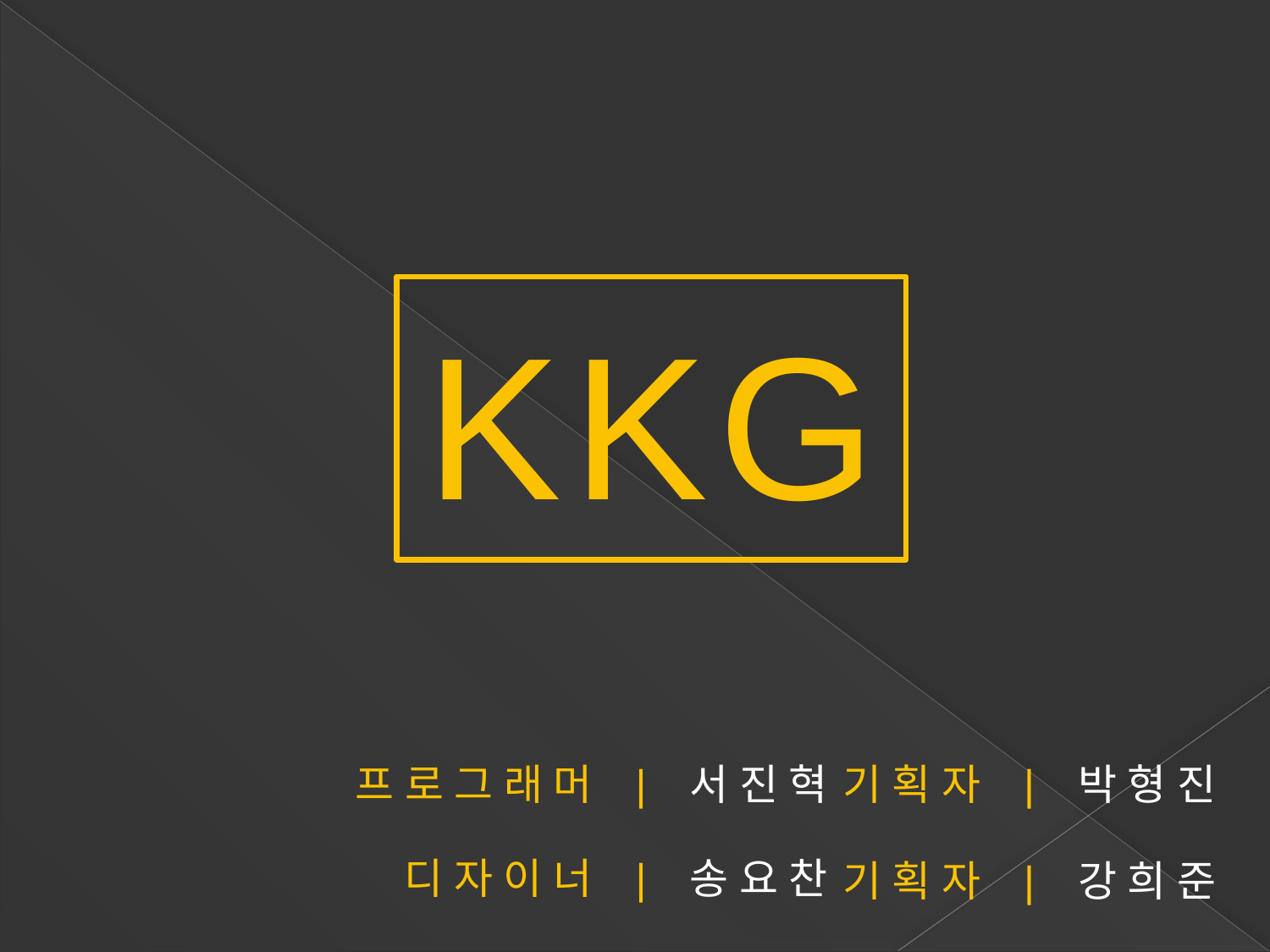

KKG
프로그래머 | 서진혁
기획자 | 박형진
디자이너 | 송요찬
기획자 | 강희준